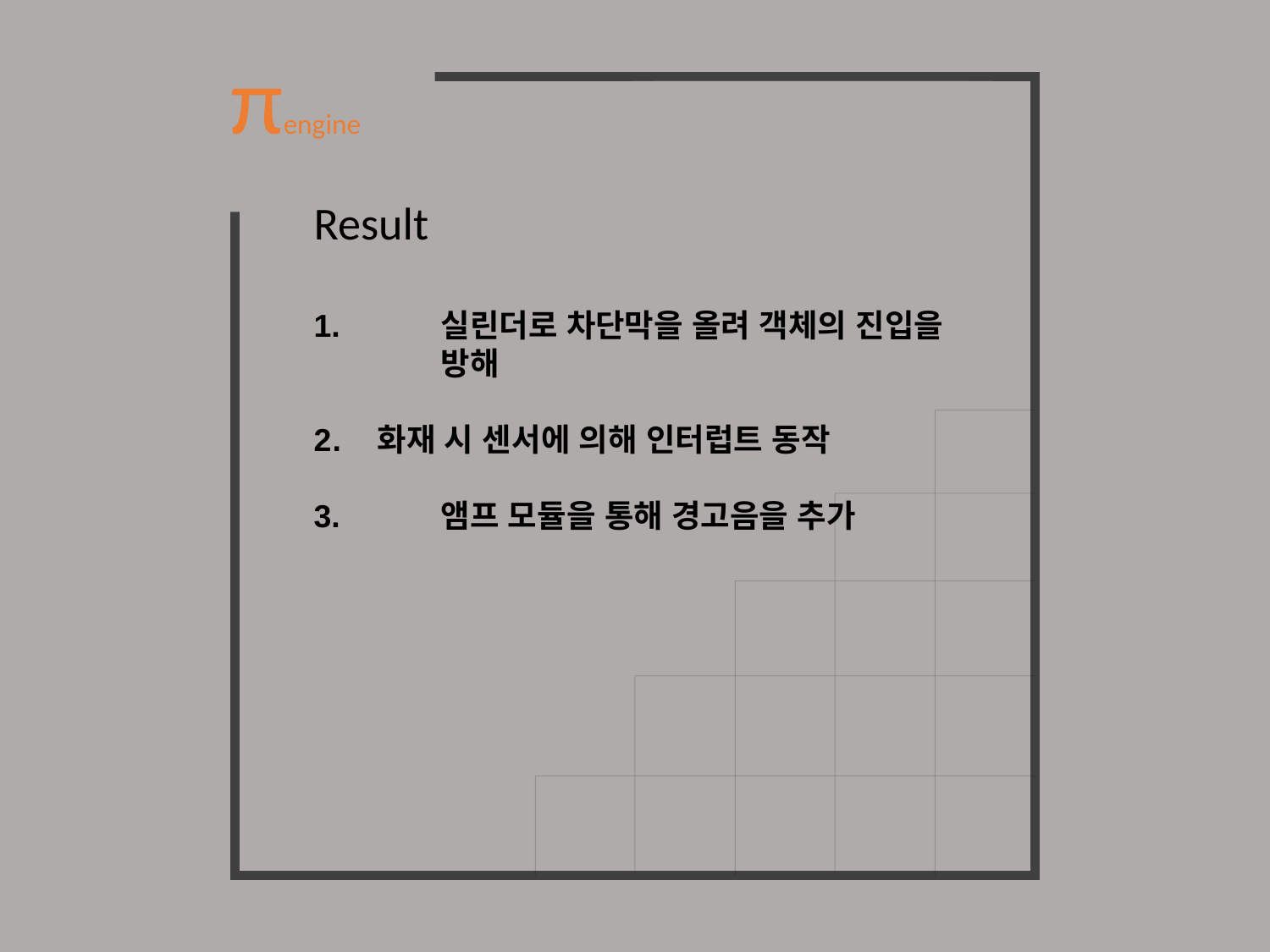

πengine

Result
1.	실린더로 차단막을 올려 객체의 진입을 	방해

화재 시 센서에 의해 인터럽트 동작

3.	앰프 모듈을 통해 경고음을 추가